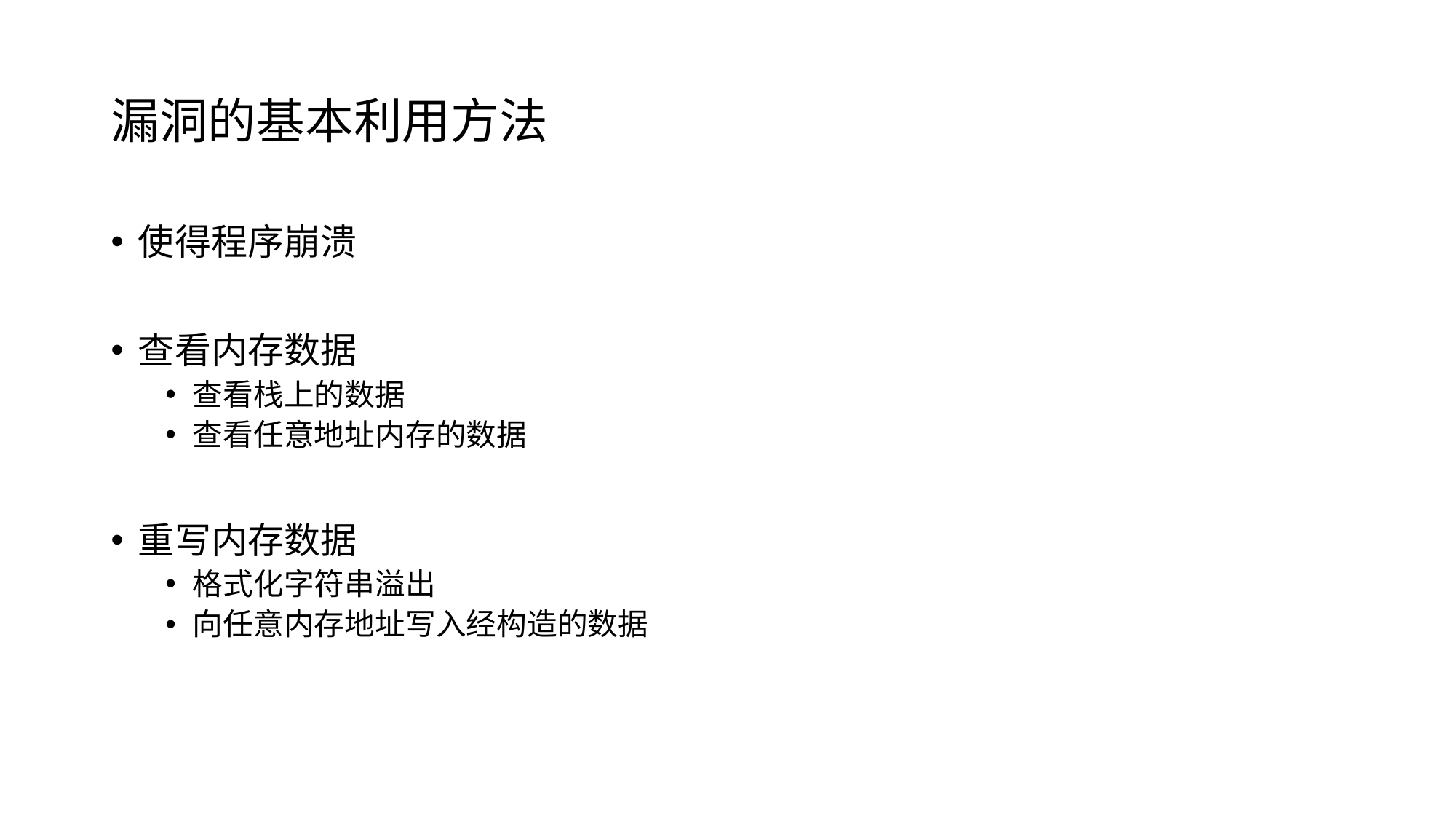

# 漏洞的基本利用方法
使得程序崩溃

查看内存数据
查看栈上的数据
查看任意地址内存的数据

重写内存数据
格式化字符串溢出
向任意内存地址写入经构造的数据